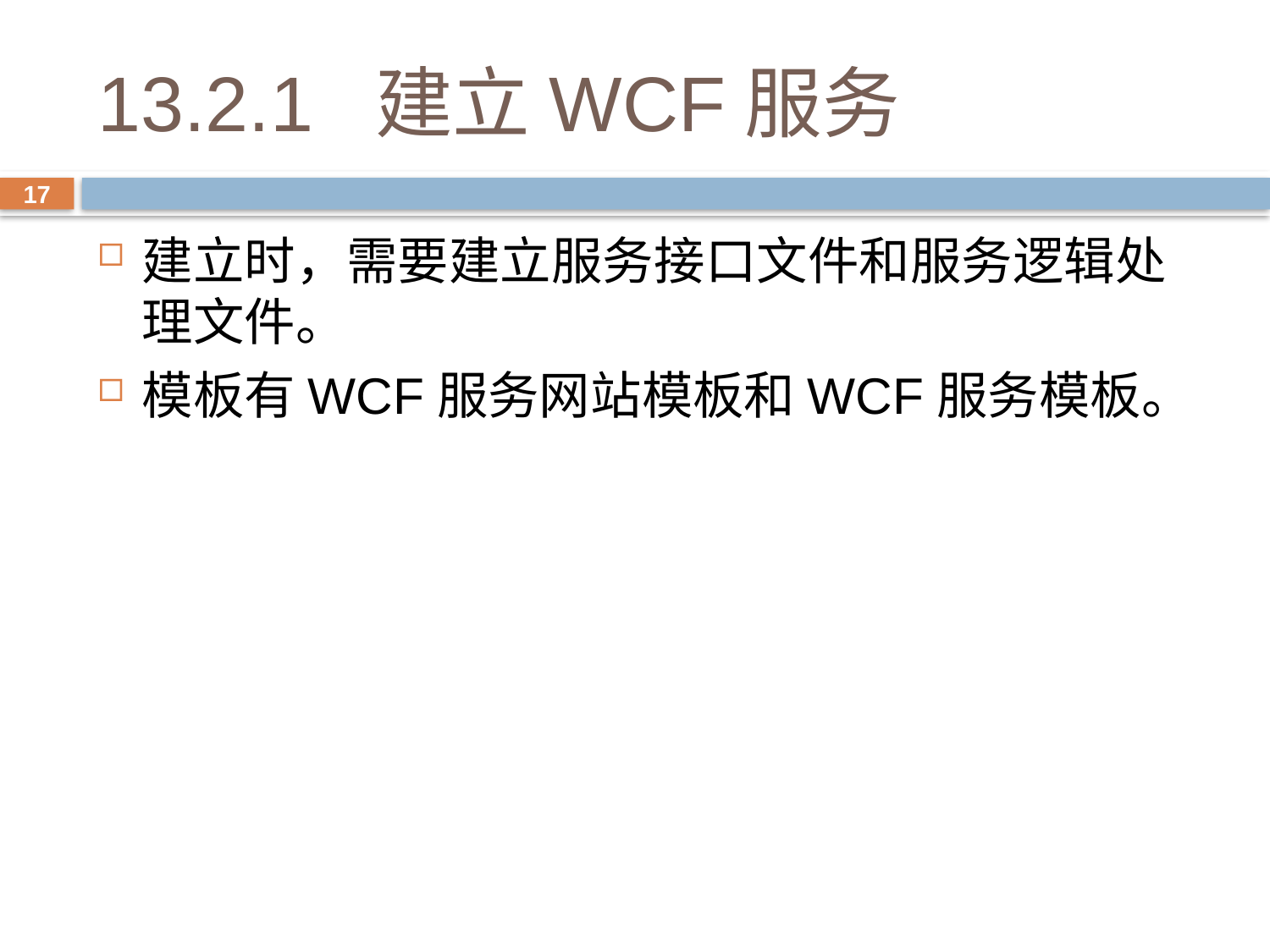

# 13.2.1  建立WCF服务
17
建立时，需要建立服务接口文件和服务逻辑处理文件。
模板有WCF服务网站模板和WCF服务模板。